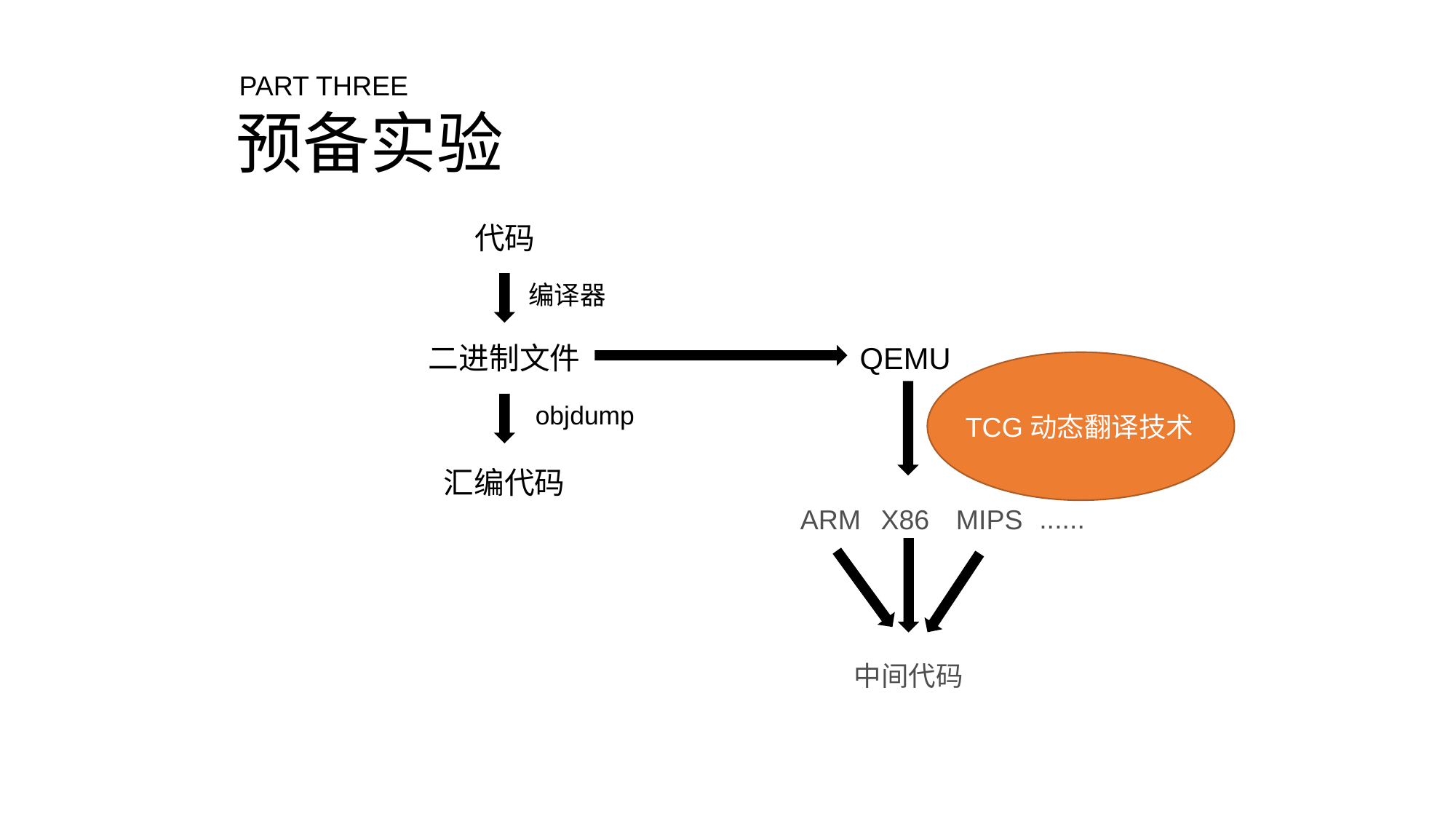

PART THREE
 预备实验
代码

编译器

二进制文件
QEMU

objdump

TCG动态翻译技术
汇编代码
......
ARM
X86
MIPS

中间代码